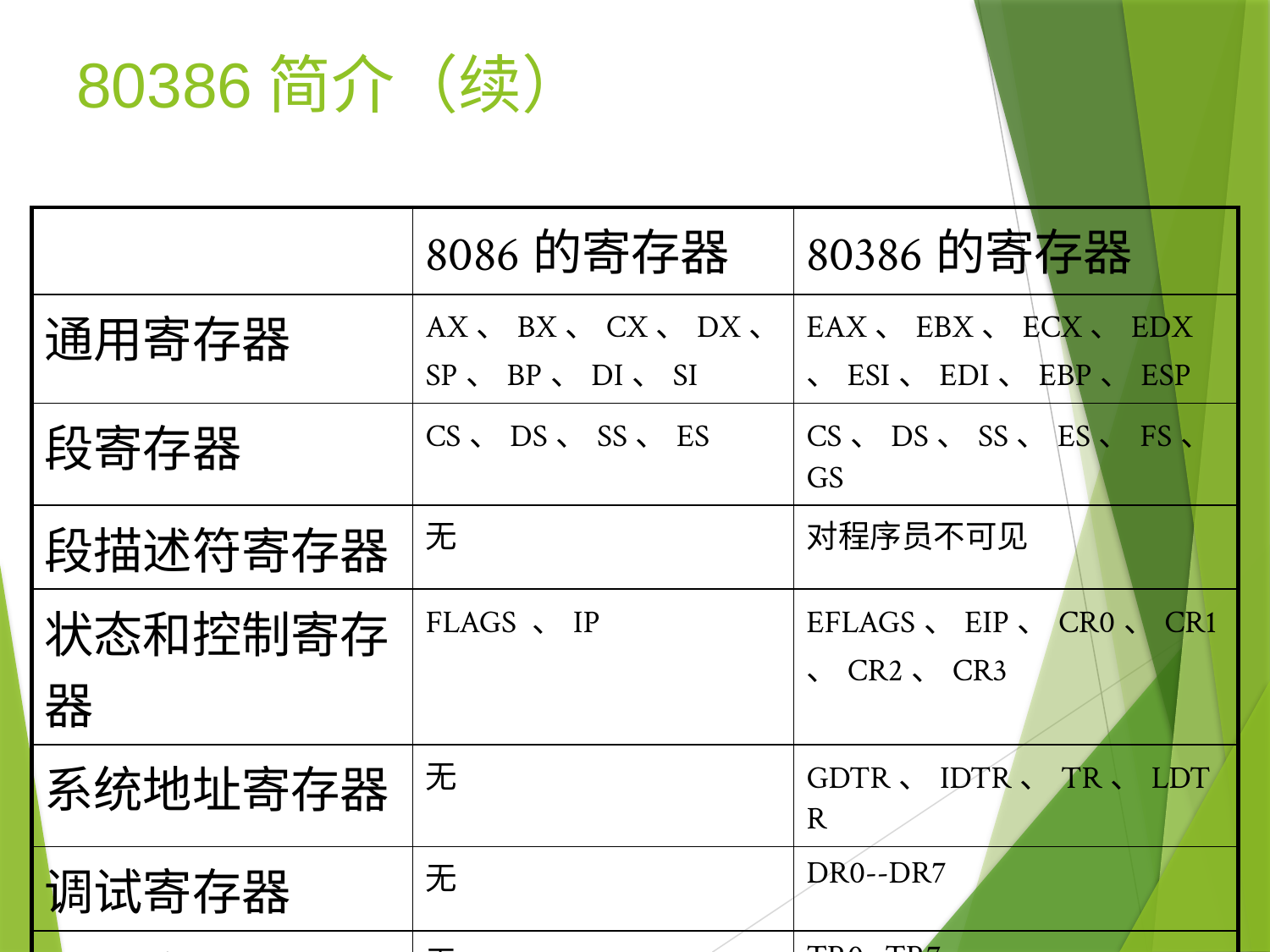

# 80386简介（续）
|  | 8086的寄存器 | 80386的寄存器 |
| --- | --- | --- |
| 通用寄存器 | AX、BX、CX、DX、SP、BP、DI、SI | EAX、EBX、ECX、EDX、ESI、EDI、EBP、ESP |
| 段寄存器 | CS、DS、SS、ES | CS、DS、SS、ES、FS、GS |
| 段描述符寄存器 | 无 | 对程序员不可见 |
| 状态和控制寄存器 | FLAGS 、IP | EFLAGS、EIP、CR0、CR1、CR2、CR3 |
| 系统地址寄存器 | 无 | GDTR、IDTR、TR、LDTR |
| 调试寄存器 | 无 | DR0--DR7 |
| 测试寄存器 | 无 | TR0--TR7 |